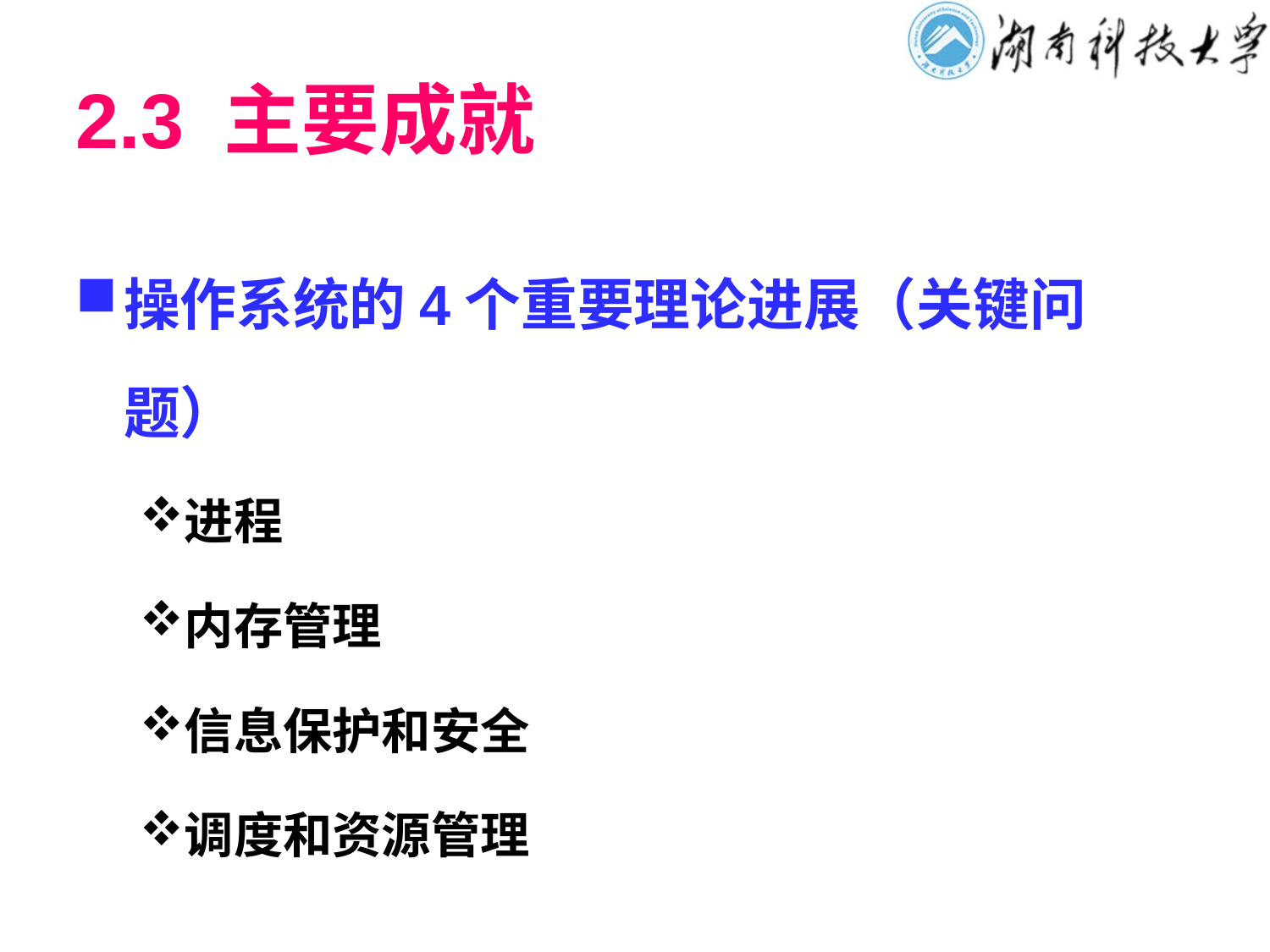

# 2.3 主要成就
操作系统的4个重要理论进展（关键问题）
进程
内存管理
信息保护和安全
调度和资源管理